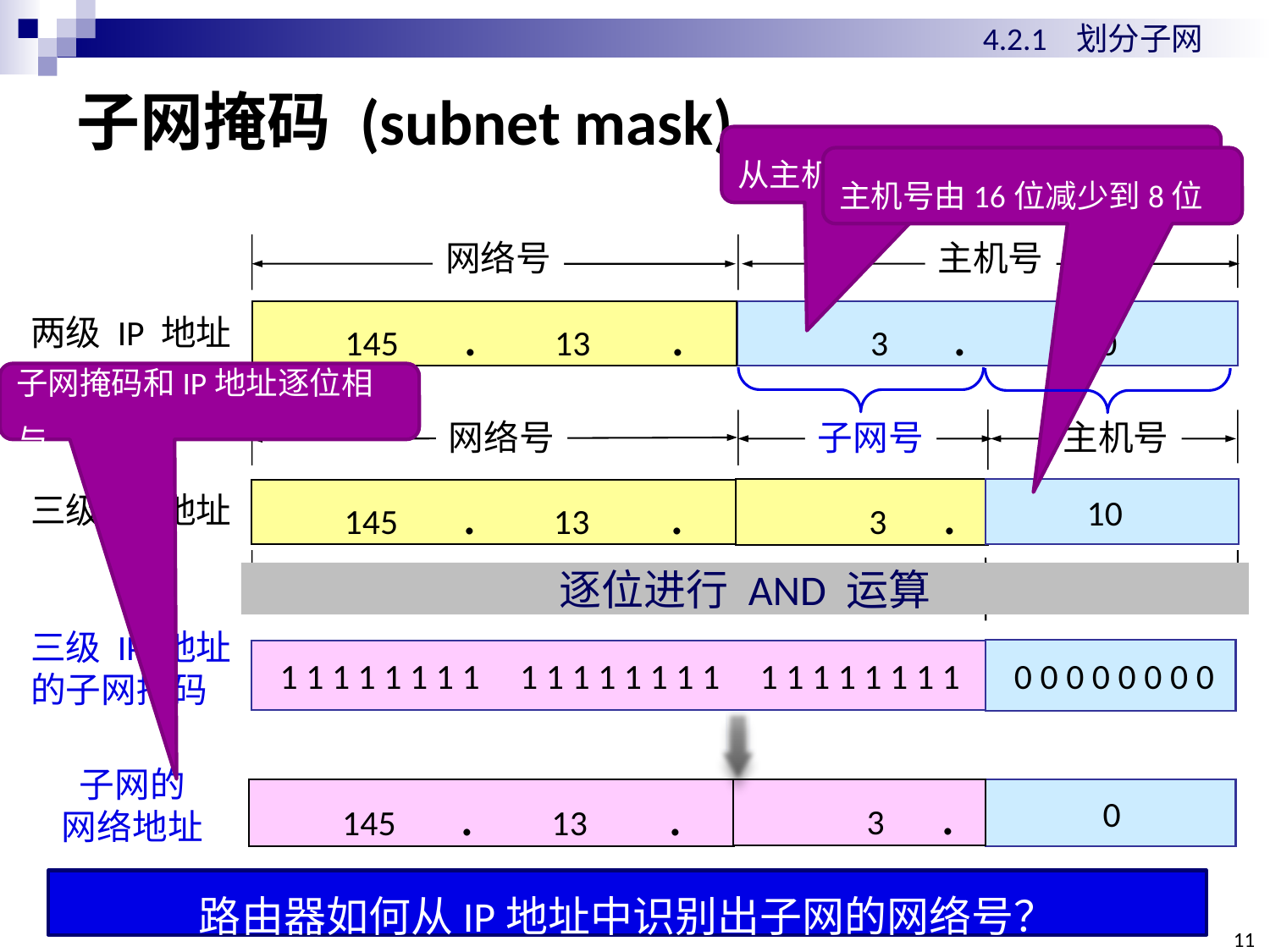

4.2.1   划分子网
# 子网掩码 (subnet mask)
从主机号中拿出8位作为子网号
主机号由16位减少到8位
网络号

主机号

               3        .         10
          145        .         13          .
两级 IP 地址
子网掩码和IP地址逐位相与
网络号

子网号

主机号

               3       .
           10
          145        .         13          .
三级 IP 地址

主机号

子网号为 3 的网络的网络号

逐位进行 AND 运算

三级 IP 地址
的子网掩码
  0 0 0 0 0 0 0 0
  1 1 1 1 1 1 1 1     1 1 1 1 1 1 1 1     1 1 1 1 1 1 1 1

子网的
网络地址
          145        .         13          .
             0
               3       .
路由器如何从IP地址中识别出子网的网络号？
11